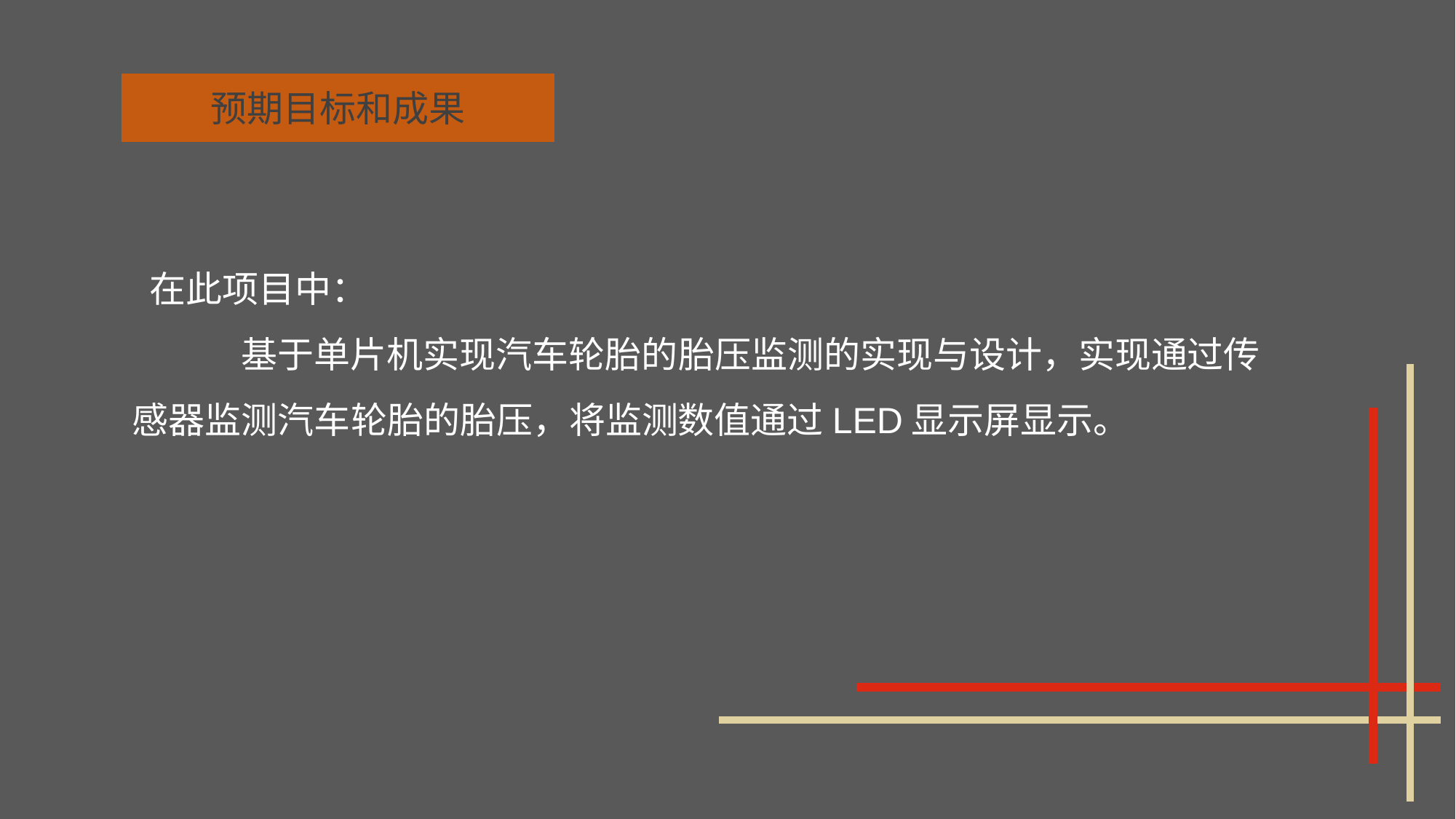

预期目标和成果
 在此项目中：
 	基于单片机实现汽车轮胎的胎压监测的实现与设计，实现通过传感器监测汽车轮胎的胎压，将监测数值通过LED显示屏显示。